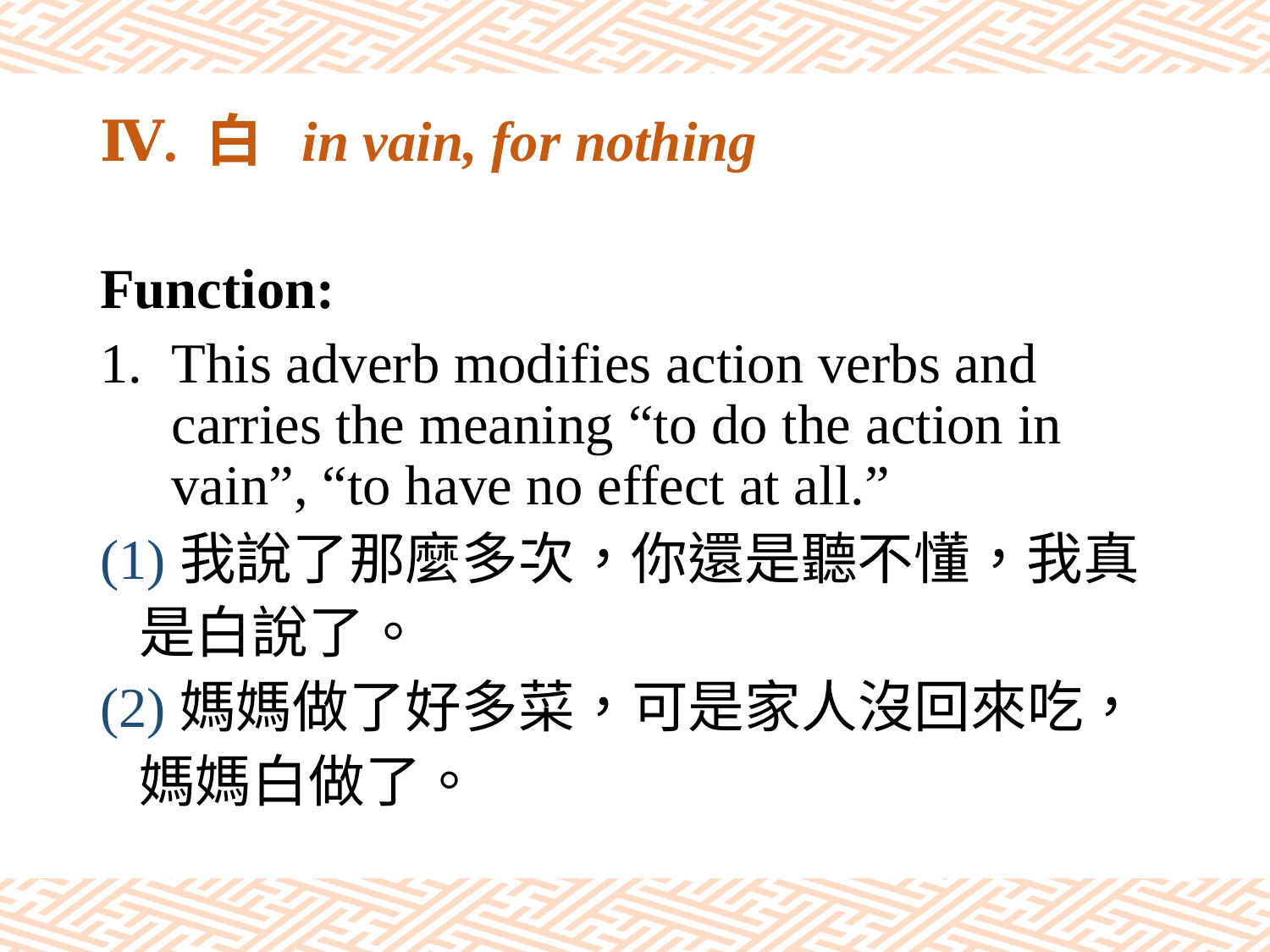

# Ⅳ. 白  in vain, for nothing
Function:
This adverb modifies action verbs and carries the meaning “to do the action in vain”, “to have no effect at all.”
(1)我說了那麼多次，你還是聽不懂，我真
  是白說了。
(2)媽媽做了好多菜，可是家人沒回來吃，
  媽媽白做了。